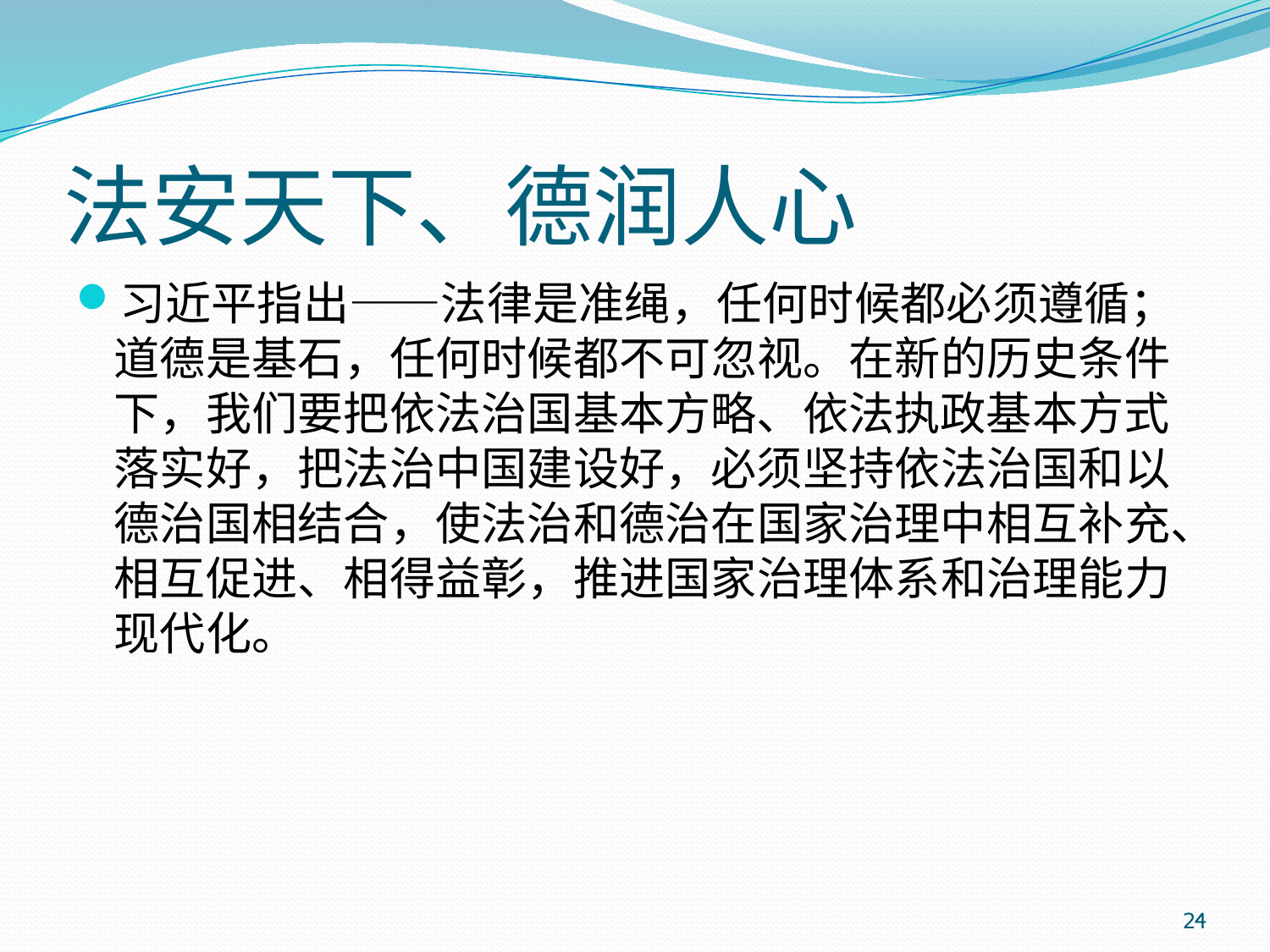

# 法安天下、德润人心
习近平指出——法律是准绳，任何时候都必须遵循；道德是基石，任何时候都不可忽视。在新的历史条件下，我们要把依法治国基本方略、依法执政基本方式落实好，把法治中国建设好，必须坚持依法治国和以德治国相结合，使法治和德治在国家治理中相互补充、相互促进、相得益彰，推进国家治理体系和治理能力现代化。

24